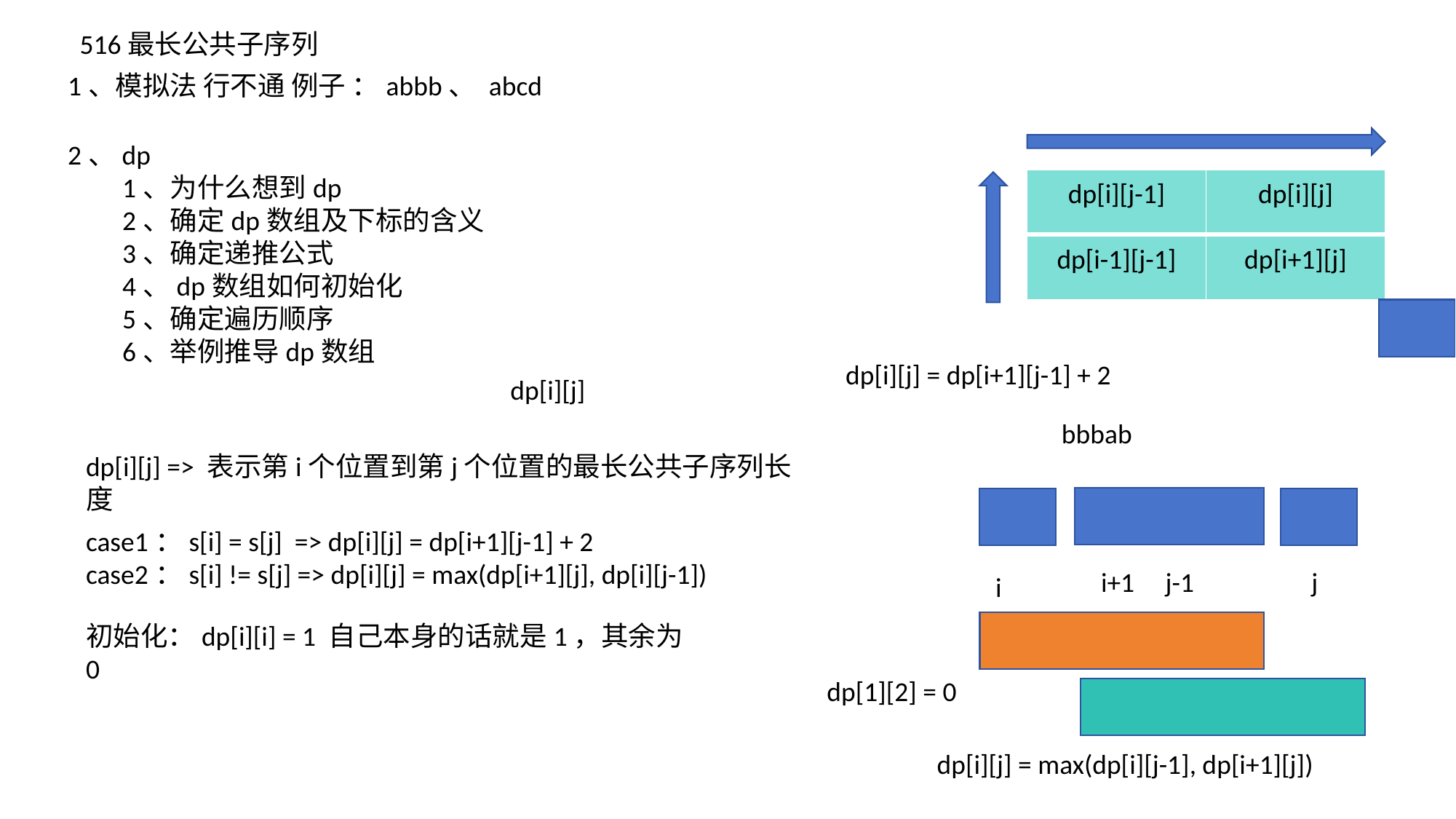

516最长公共子序列
1、模拟法 行不通 例子 ：abbb、 abcd
2、dp
1、为什么想到dp
2、确定dp数组及下标的含义
3、确定递推公式
4、dp数组如何初始化
5、确定遍历顺序
6、举例推导dp数组
| dp[i][j-1] | dp[i][j] |
| --- | --- |
| dp[i-1][j-1] | dp[i+1][j] |

dp[i][j] = dp[i+1][j-1] + 2
dp[i][j]
bbbab
dp[i][j] => 表示第i个位置到第j个位置的最长公共子序列长度

case1：s[i] = s[j]  => dp[i][j] = dp[i+1][j-1] + 2
case2：s[i] != s[j] => dp[i][j] = max(dp[i+1][j], dp[i][j-1])
i+1     j-1
j

i

初始化：dp[i][i] = 1 自己本身的话就是1，其余为0
dp[1][2] = 0

dp[i][j] = max(dp[i][j-1], dp[i+1][j])